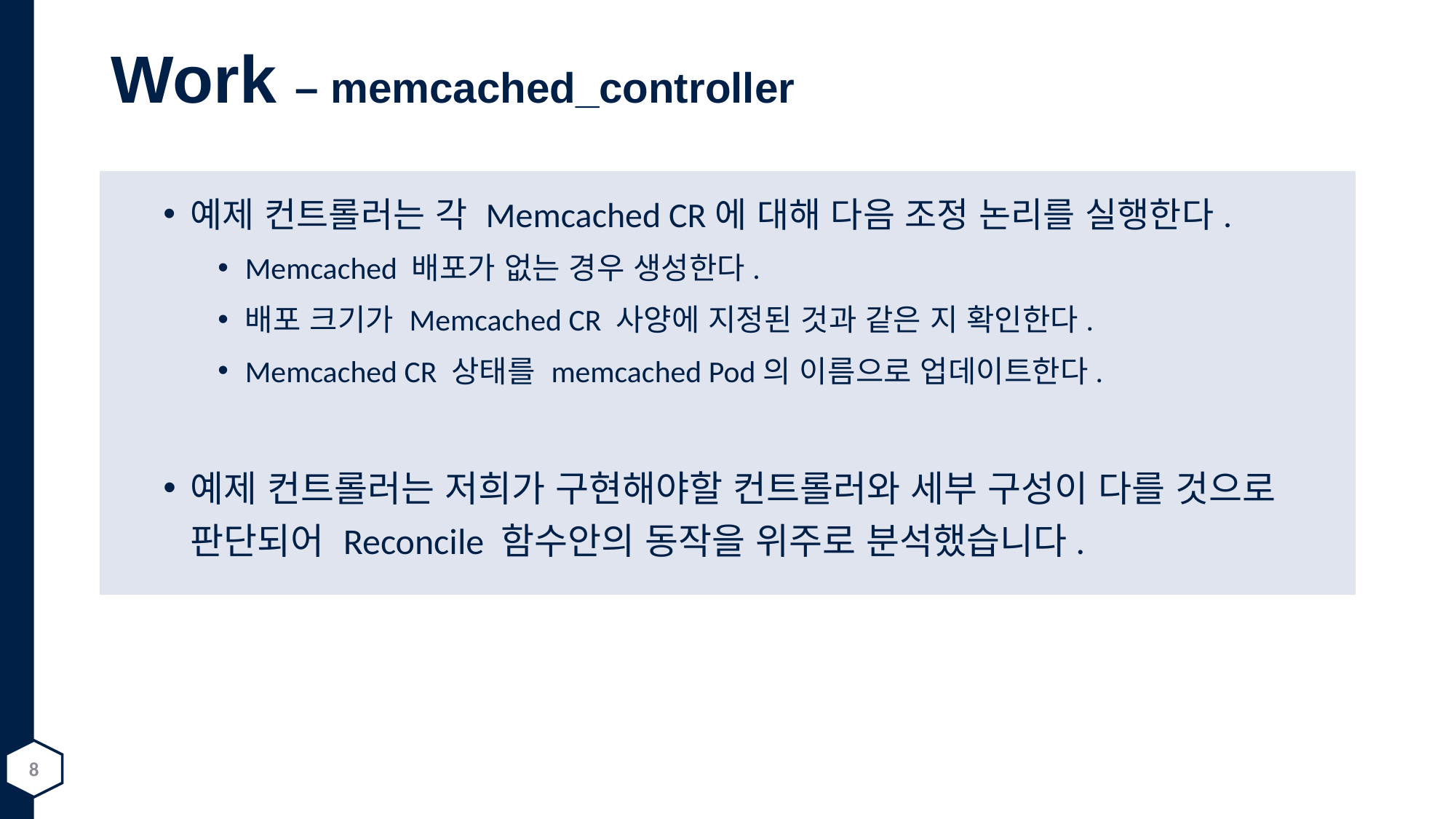

# Work – memcached_controller
예제 컨트롤러는 각 Memcached CR에 대해 다음 조정 논리를 실행한다.
Memcached 배포가 없는 경우 생성한다.
배포 크기가 Memcached CR 사양에 지정된 것과 같은 지 확인한다.
Memcached CR 상태를 memcached Pod의 이름으로 업데이트한다.

예제 컨트롤러는 저희가 구현해야할 컨트롤러와 세부 구성이 다를 것으로 판단되어 Reconcile 함수안의 동작을 위주로 분석했습니다.
8